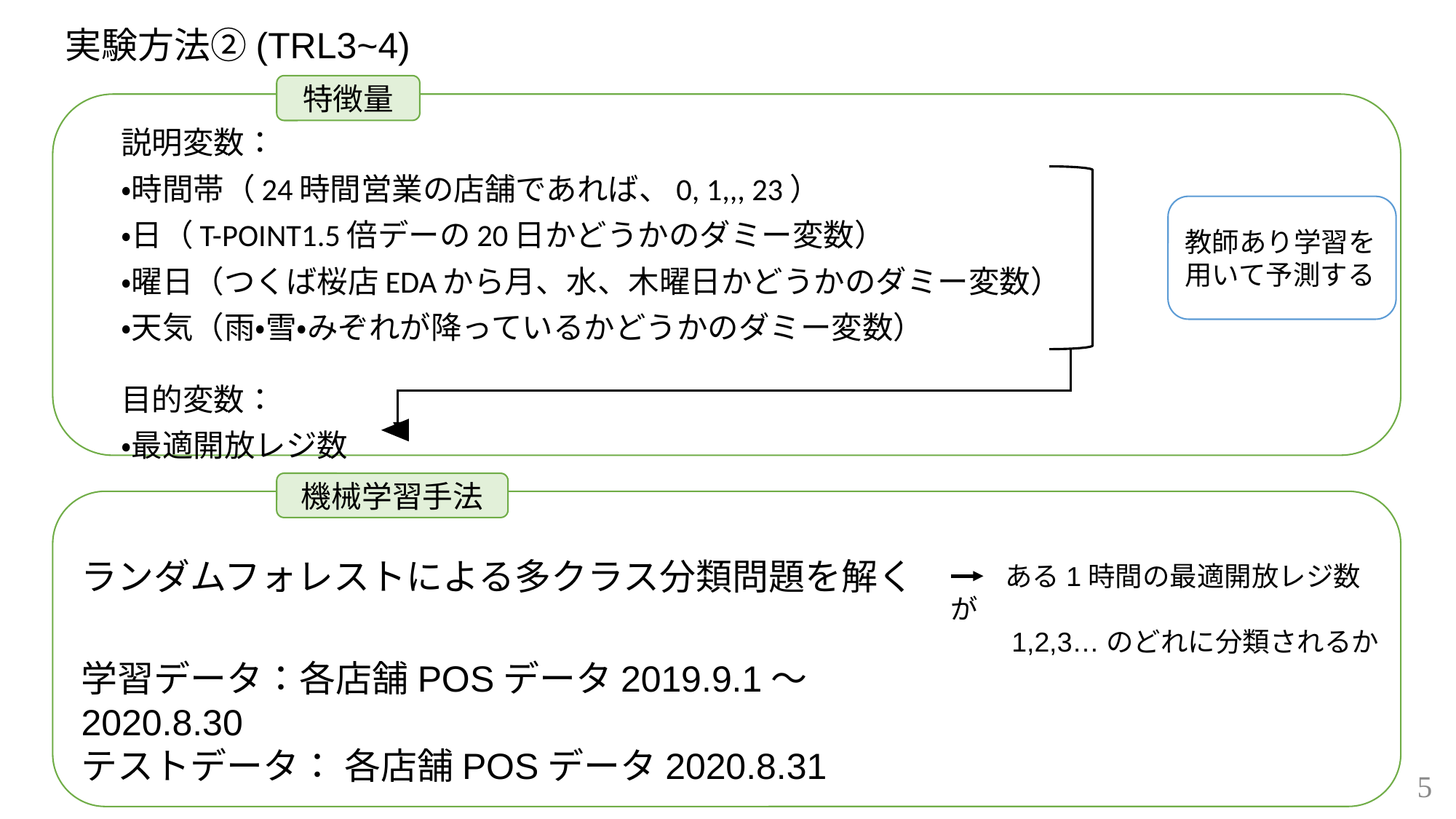

実験方法②(TRL3~4)
特徴量

説明変数：
・時間帯（24時間営業の店舗であれば、0, 1,,, 23）
・日（T-POINT1.5倍デーの20日かどうかのダミー変数）
・曜日（つくば桜店EDAから月、水、木曜日かどうかのダミー変数）
・天気（雨・雪・みぞれが降っているかどうかのダミー変数）

目的変数：
・最適開放レジ数

教師あり学習を
用いて予測する

機械学習手法

ランダムフォレストによる多クラス分類問題を解く

学習データ：各店舗POSデータ2019.9.1～2020.8.30
テストデータ： 各店舗POSデータ2020.8.31
　　ある1時間の最適開放レジ数が
　　1,2,3…のどれに分類されるか

5